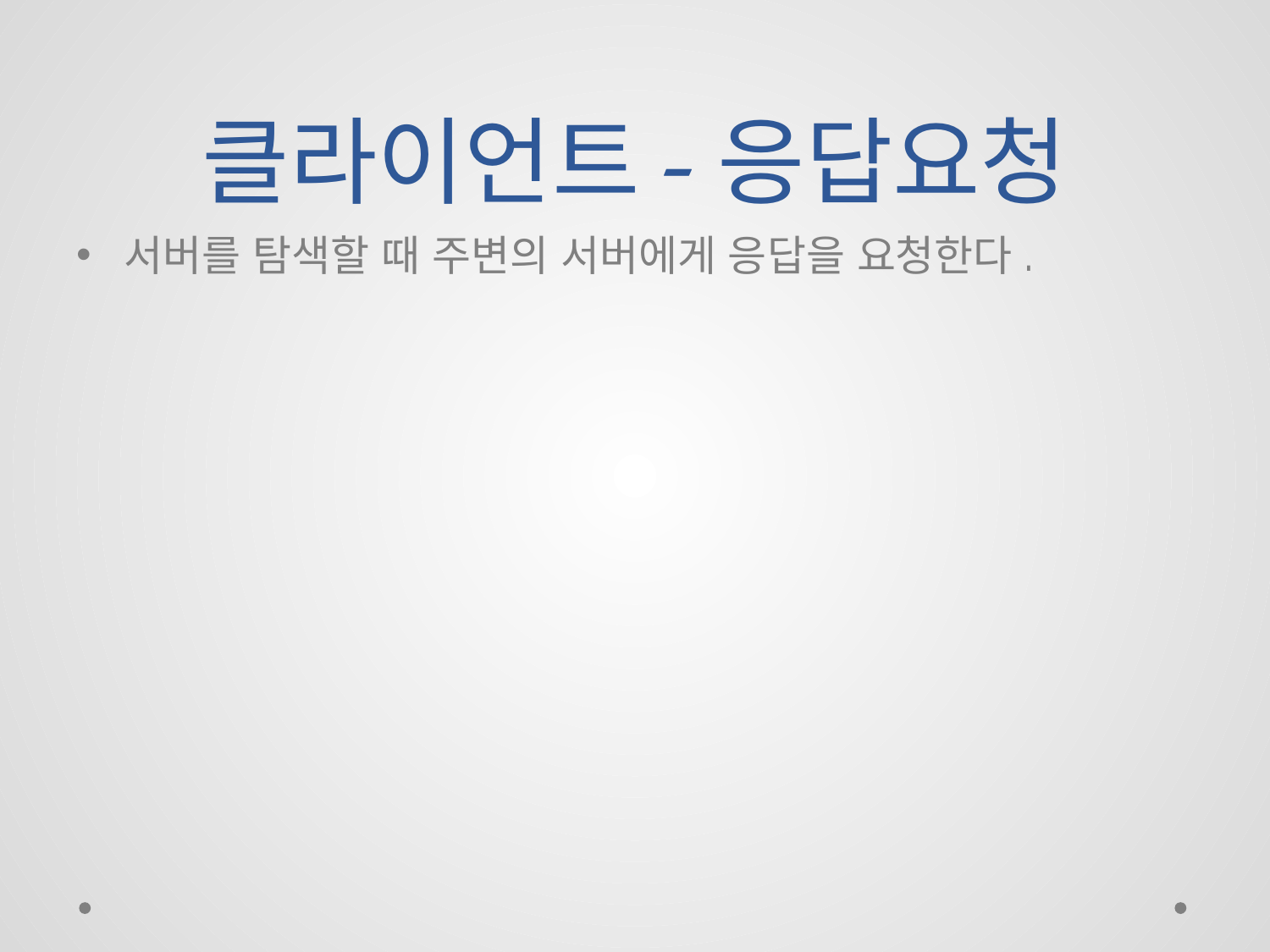

# 클라이언트-응답요청
서버를 탐색할 때 주변의 서버에게 응답을 요청한다.